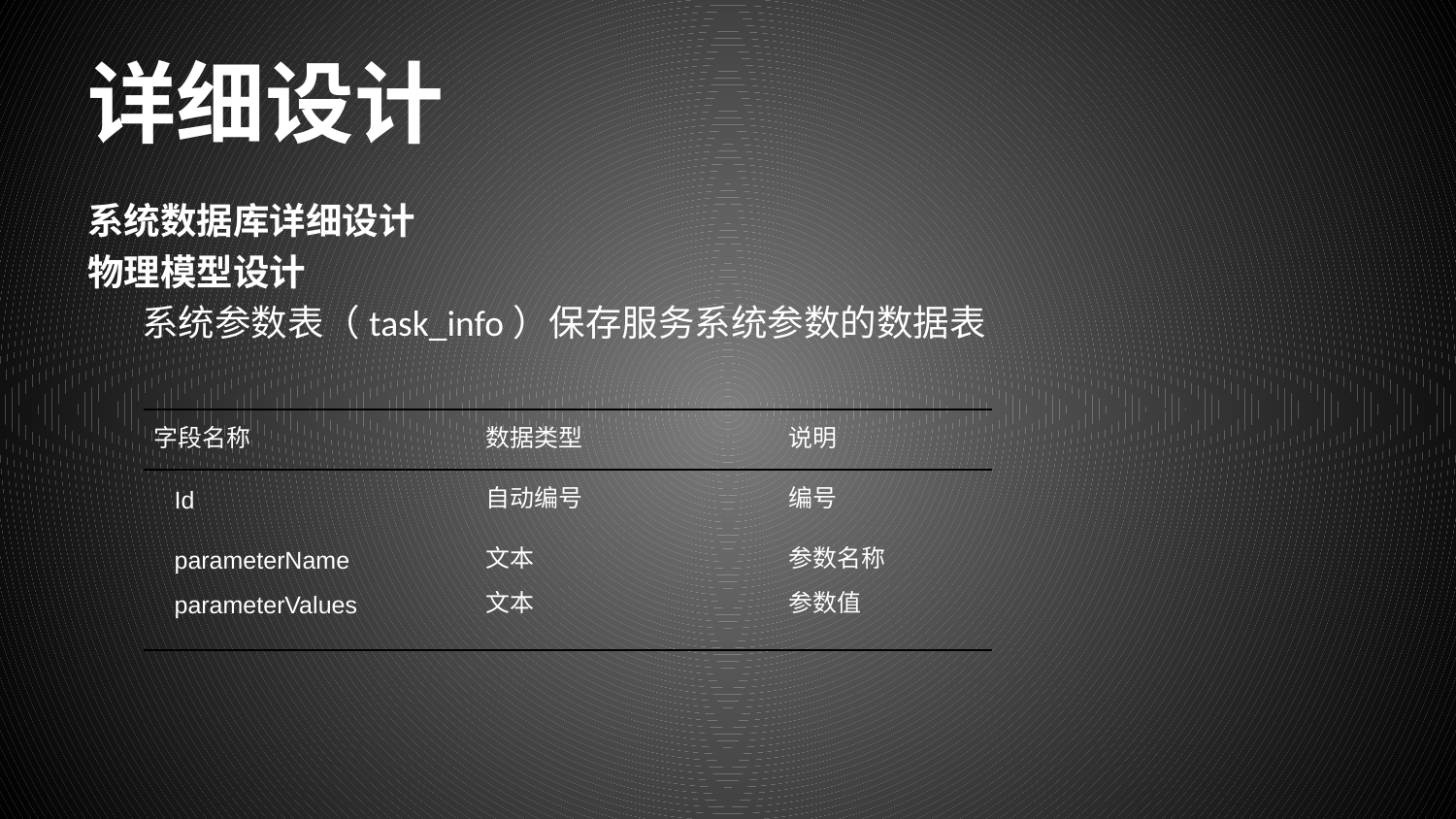

# 详细设计
系统数据库详细设计
物理模型设计
	系统参数表（task_info）保存服务系统参数的数据表

| 字段名称 | 数据类型 | 说明 |
| --- | --- | --- |
| Id | 自动编号 | 编号 |
| parameterName parameterValues | 文本 文本 | 参数名称 参数值 |